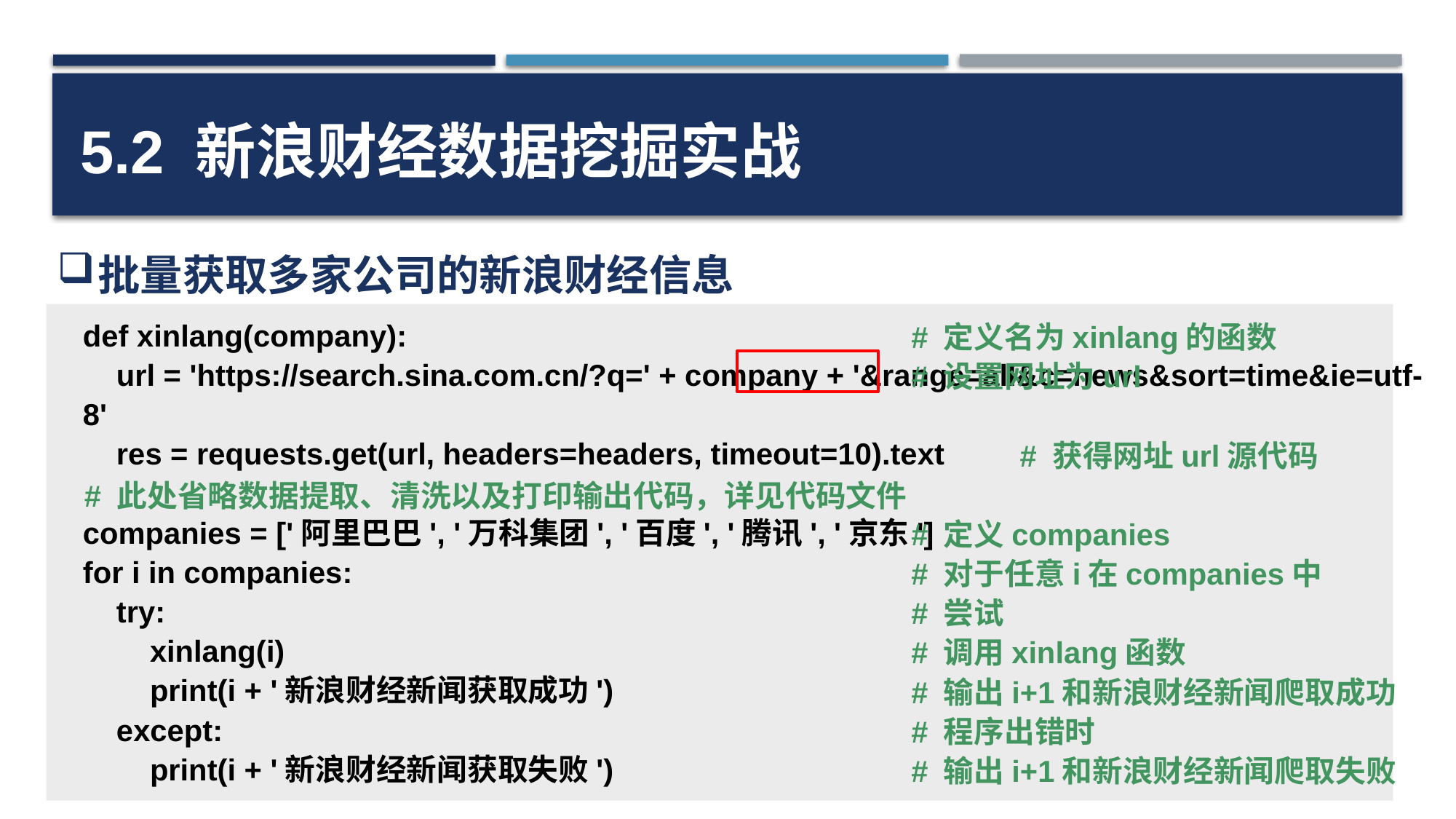

5.2 新浪财经数据挖掘实战
批量获取多家公司的新浪财经信息

def xinlang(company):
    url = 'https://search.sina.com.cn/?q=' + company + '&range=all&c=news&sort=time&ie=utf-8'
    res = requests.get(url, headers=headers, timeout=10).text

companies = ['阿里巴巴', '万科集团', '百度', '腾讯', '京东']
for i in companies:
    try:
        xinlang(i)
        print(i + '新浪财经新闻获取成功')
    except:
        print(i + '新浪财经新闻获取失败')
# 定义名为xinlang的函数
# 设置网址为url

             # 获得网址url源代码

# 定义companies
# 对于任意i在companies中
# 尝试
# 调用xinlang函数
# 输出i+1和新浪财经新闻爬取成功
# 程序出错时
# 输出i+1和新浪财经新闻爬取失败

# 此处省略数据提取、清洗以及打印输出代码，详见代码文件
59